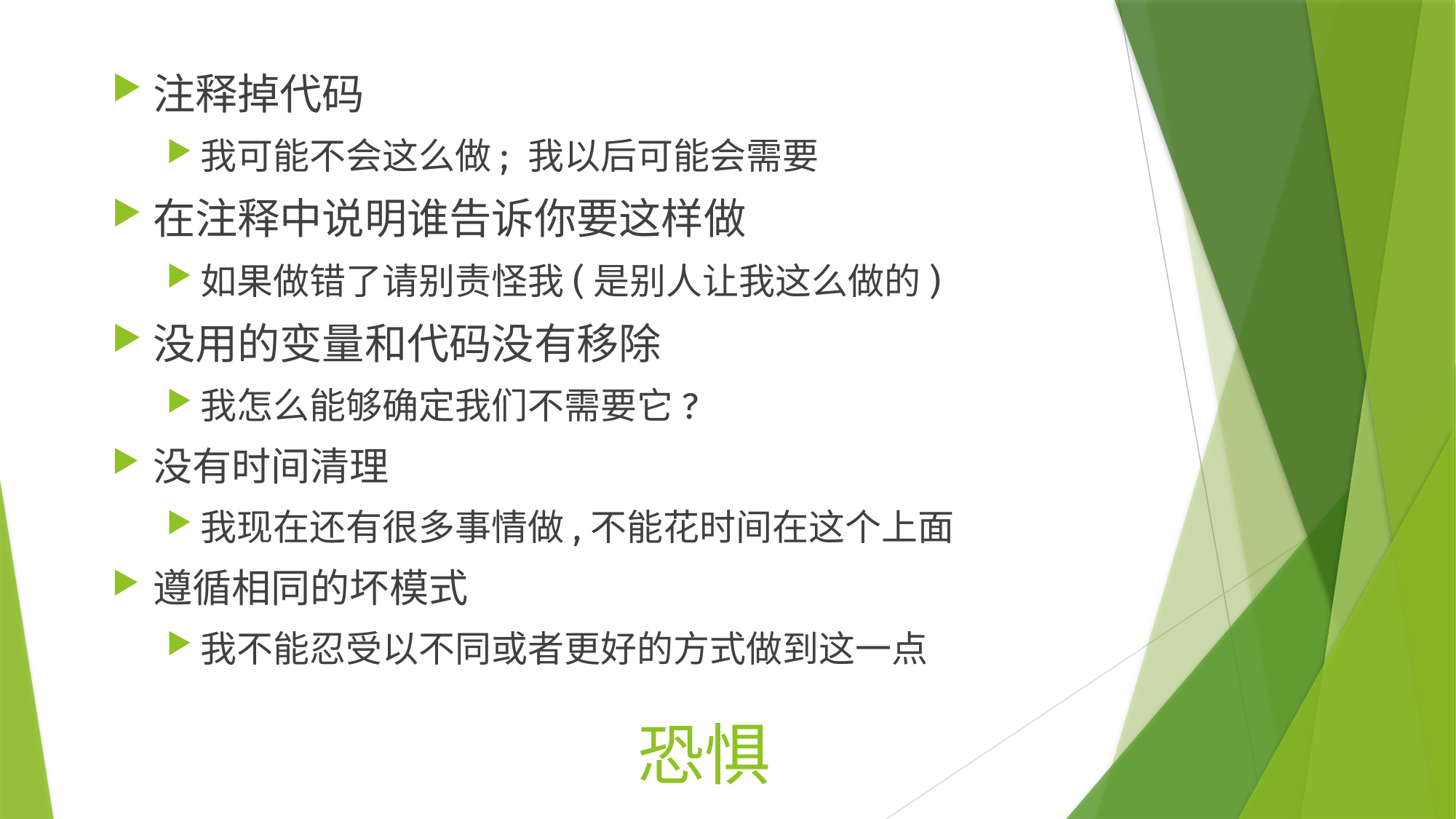

注释掉代码
我可能不会这么做; 我以后可能会需要
在注释中说明谁告诉你要这样做
如果做错了请别责怪我(是别人让我这么做的)
没用的变量和代码没有移除
我怎么能够确定我们不需要它?
没有时间清理
我现在还有很多事情做,不能花时间在这个上面
遵循相同的坏模式
我不能忍受以不同或者更好的方式做到这一点
# 恐惧